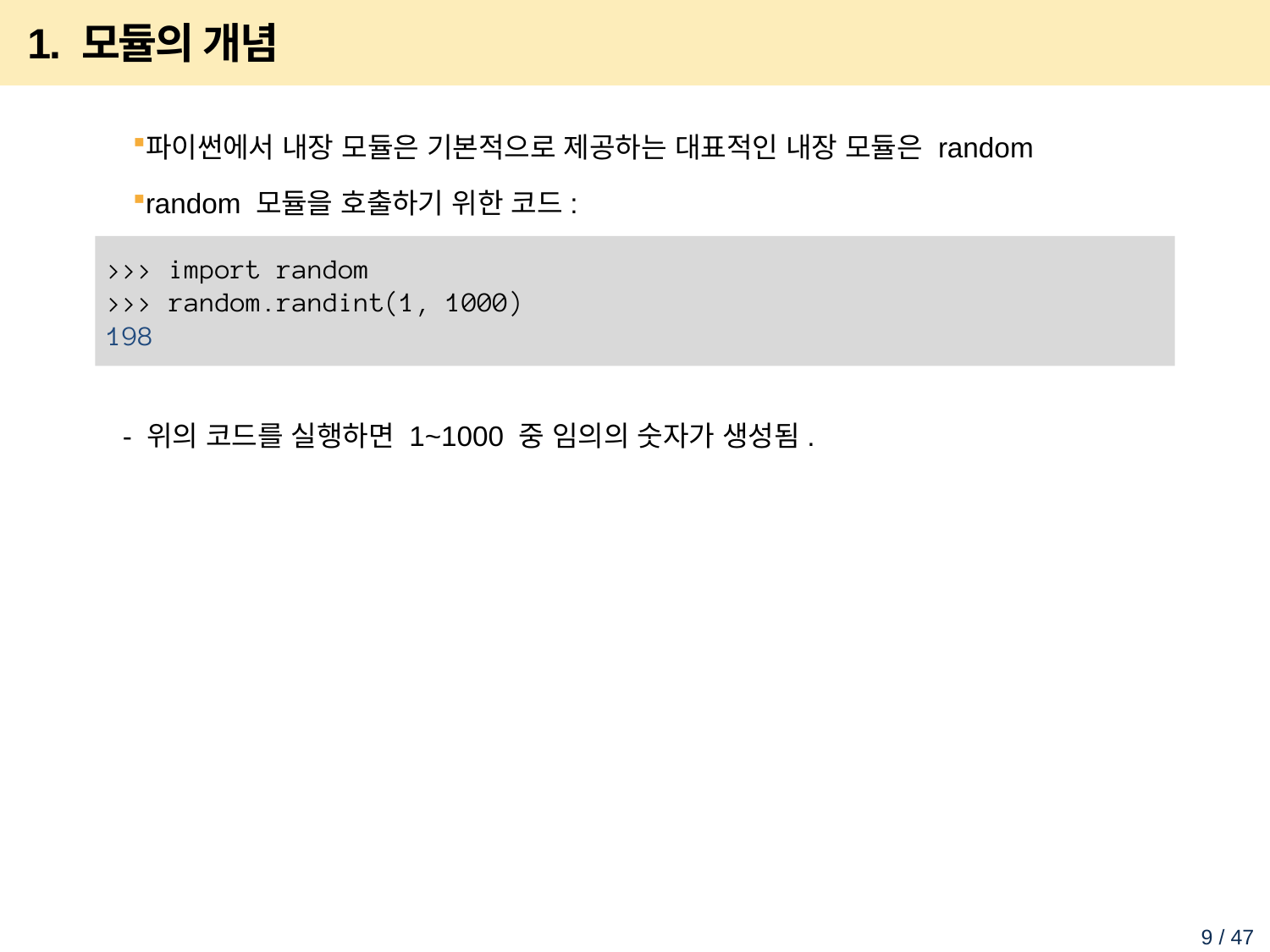

# 1. 모듈의 개념
파이썬에서 내장 모듈은 기본적으로 제공하는 대표적인 내장 모듈은 random
random 모듈을 호출하기 위한 코드:

  - 위의 코드를 실행하면 1~1000 중 임의의 숫자가 생성됨.
>>> import random
>>> random.randint(1, 1000)
198